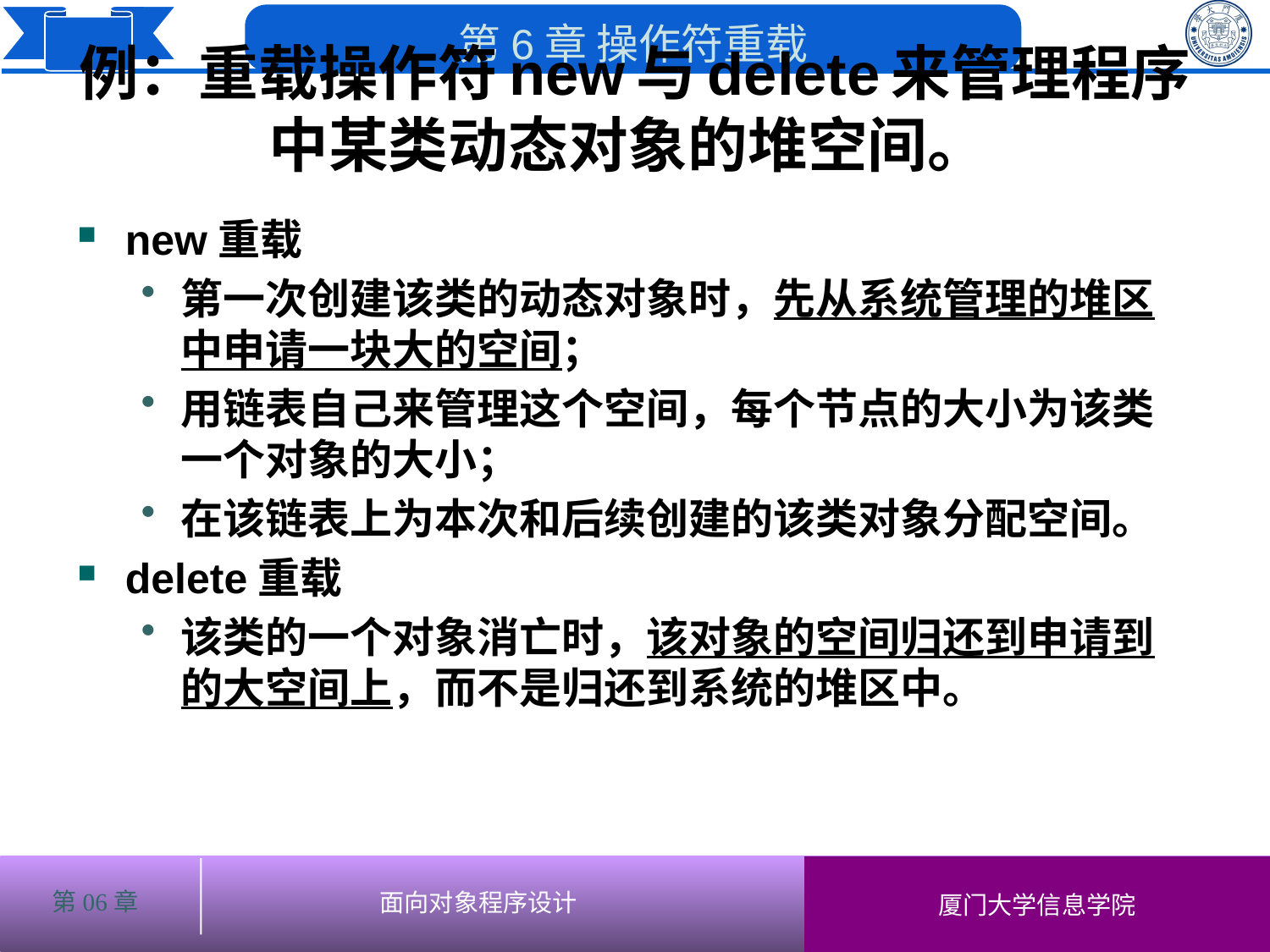

# 例：重载操作符new与delete来管理程序中某类动态对象的堆空间。
new重载
第一次创建该类的动态对象时，先从系统管理的堆区中申请一块大的空间；
用链表自己来管理这个空间，每个节点的大小为该类一个对象的大小；
在该链表上为本次和后续创建的该类对象分配空间。
delete重载
该类的一个对象消亡时，该对象的空间归还到申请到的大空间上，而不是归还到系统的堆区中。